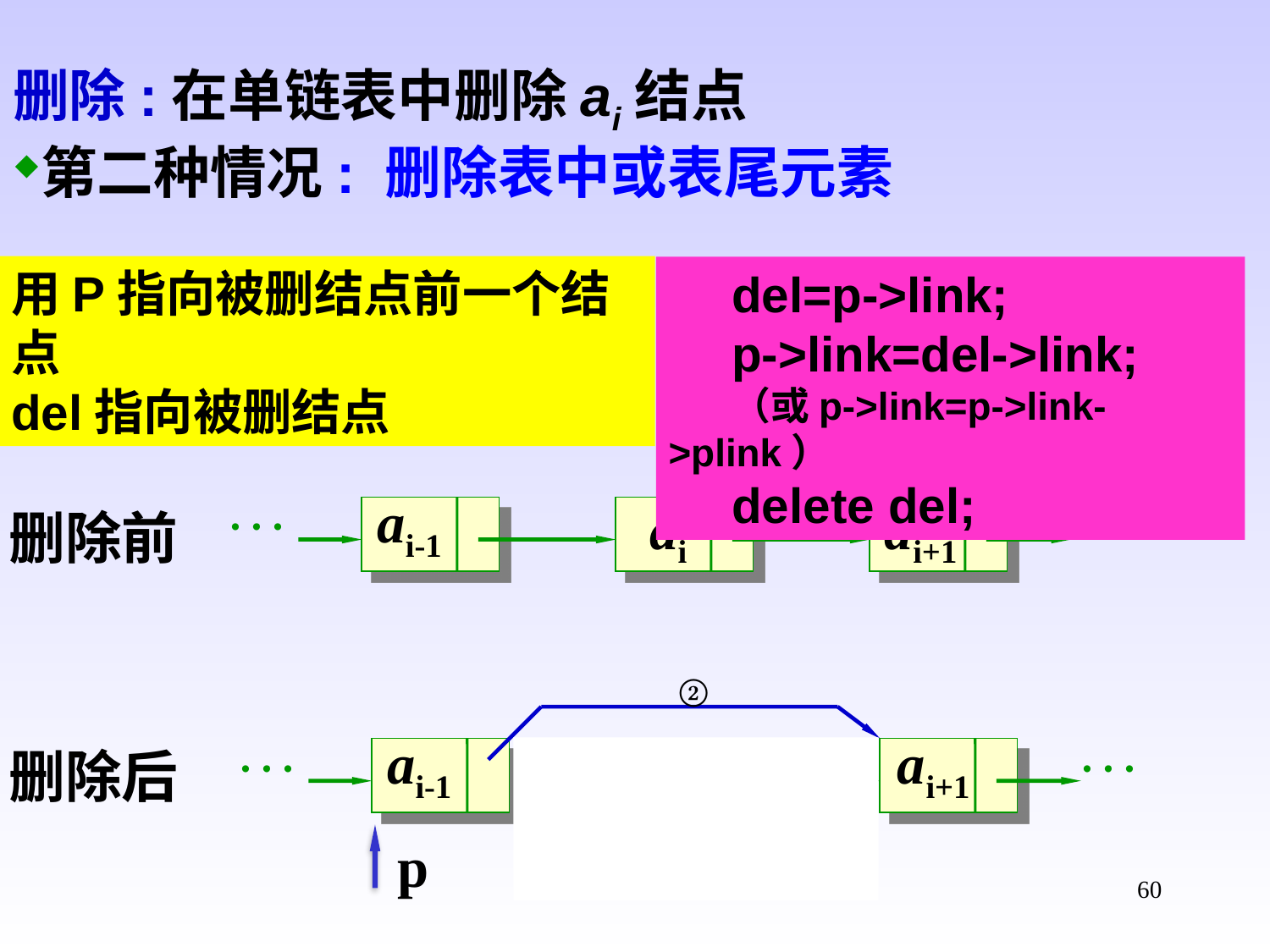

删除:在单链表中删除ai结点
第二种情况: 删除表中或表尾元素

用P指向被删结点前一个结点
del指向被删结点
del=p->link;
p->link=del->link;
（或p->link=p->link->plink）
delete del;
…
…
ai-1
ai
ai+1

删除前
②

…
…
ai-1
ai
ai+1

删除后

③

p

del
①
60